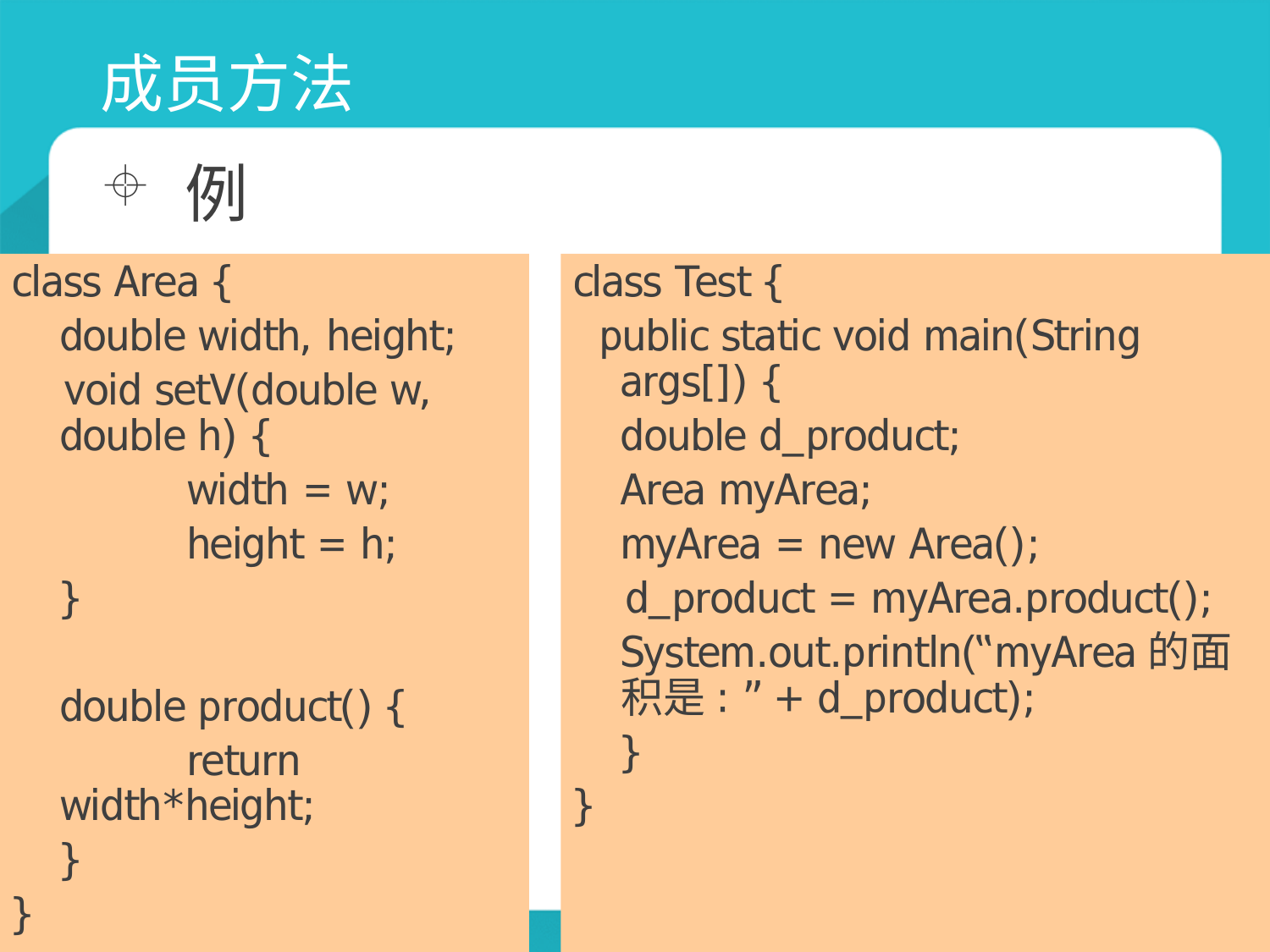

# 成员方法
例
class Area {
	double width, height;
    void setV(double w, double h) {
		width = w;
		height = h;
	}

	double product() {
		return width*height;
	}
}
class Test {
  public static void main(String args[]) {
	double d_product;
	Area myArea;
	myArea = new Area();
    d_product = myArea.product();
	System.out.println(“myArea的面积是: ” + d_product);
	}
}
44